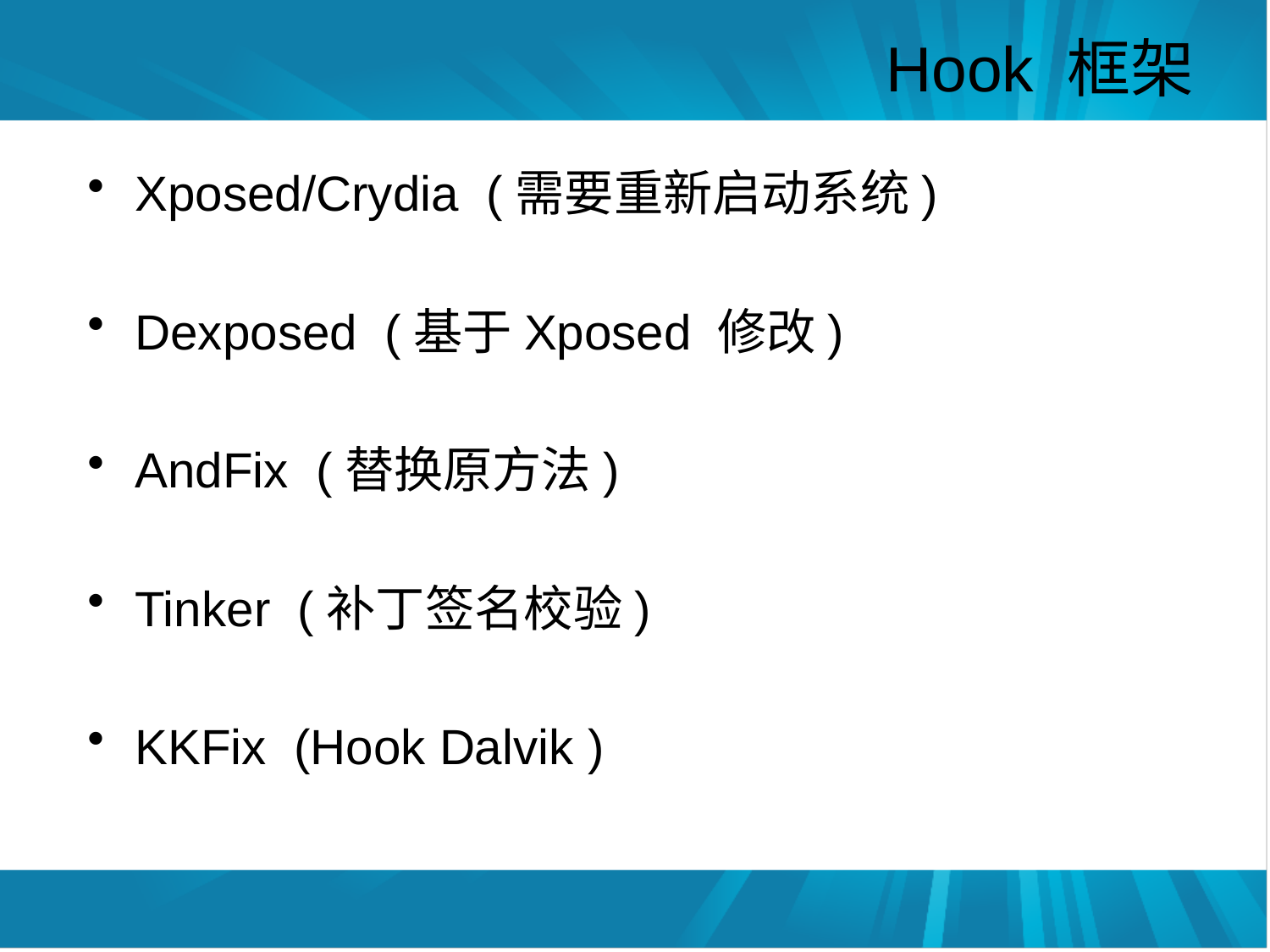

# Hook 框架
Xposed/Crydia  (需要重新启动系统)

Dexposed  (基于Xposed 修改)

AndFix  (替换原方法)

Tinker  (补丁签名校验)

KKFix  (Hook Dalvik )